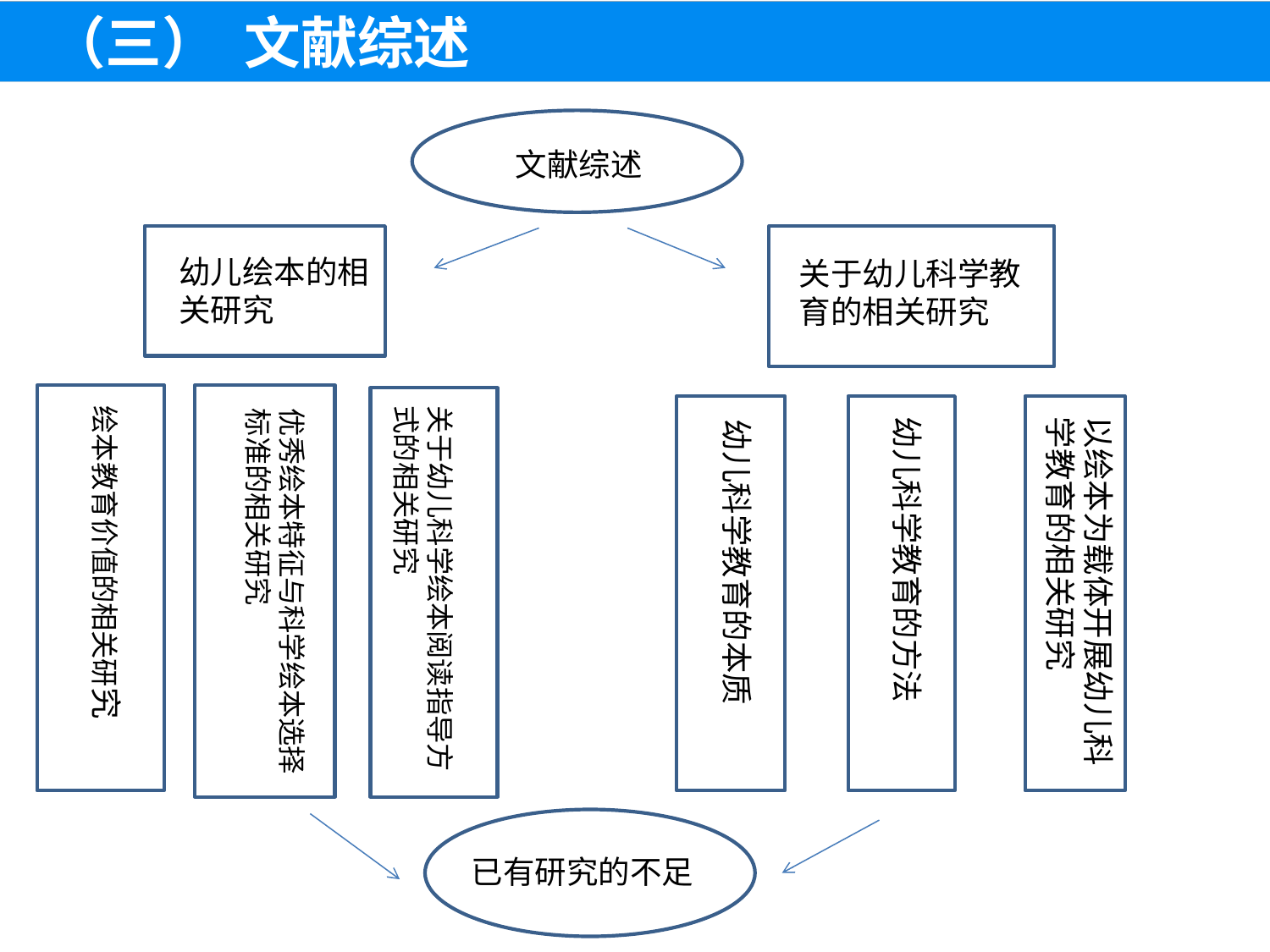

（三）  文献综述
文献综述
文献综述
的

幼儿绘本的相关研究
关于幼儿科学教育的相关研究相关研究
绘

绘本教育价值的相关研究
关于幼儿科学绘本阅读指导方式的相关研究
优秀绘本特征与科学绘本选择标准的相关研究

幼儿科学教育的方法
以绘本为载体开展幼儿科学教育的相关研究
幼儿科学教育的本质

已有研究的不足